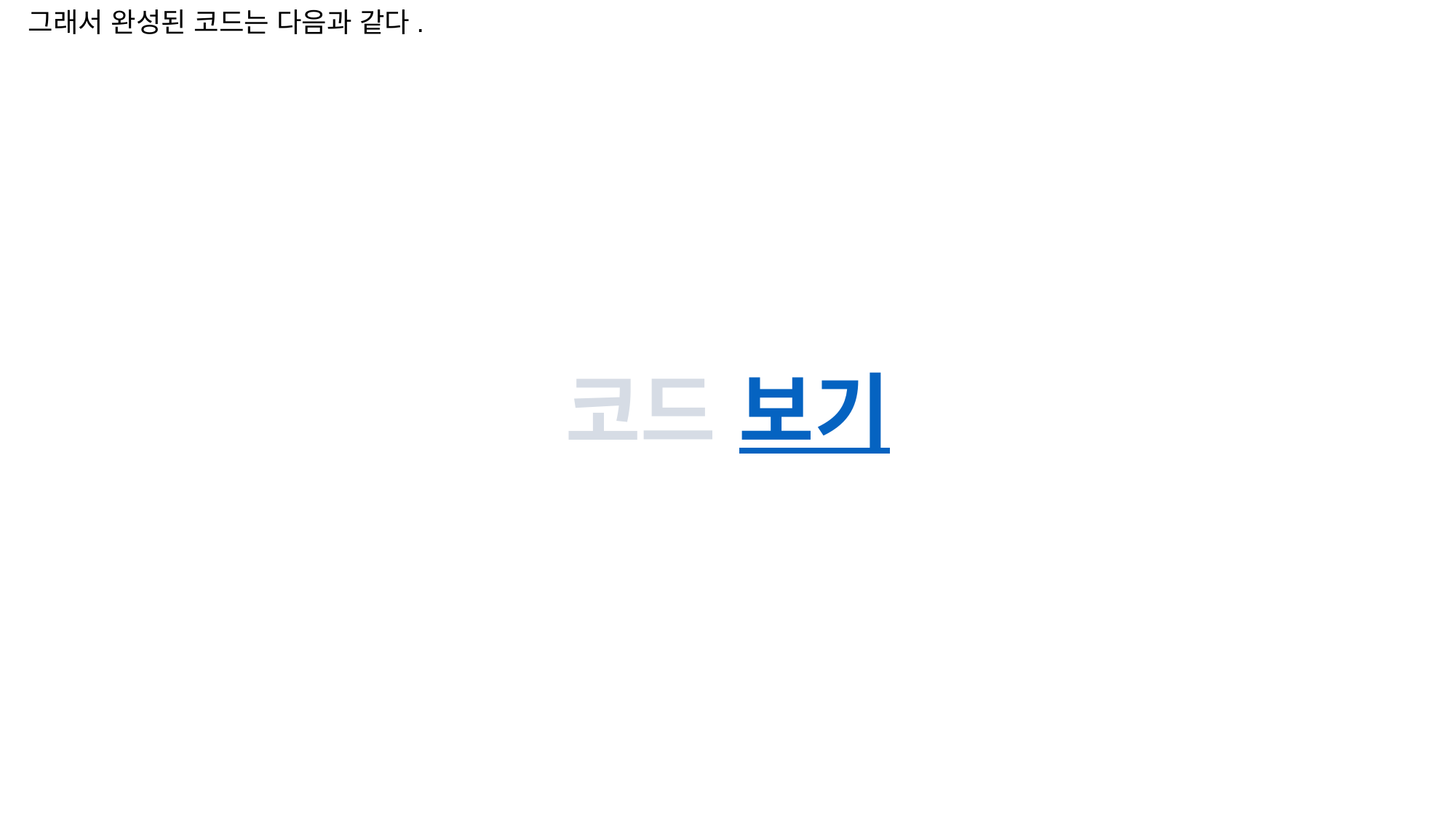

그래서 완성된 코드는 다음과 같다.
코드 보기